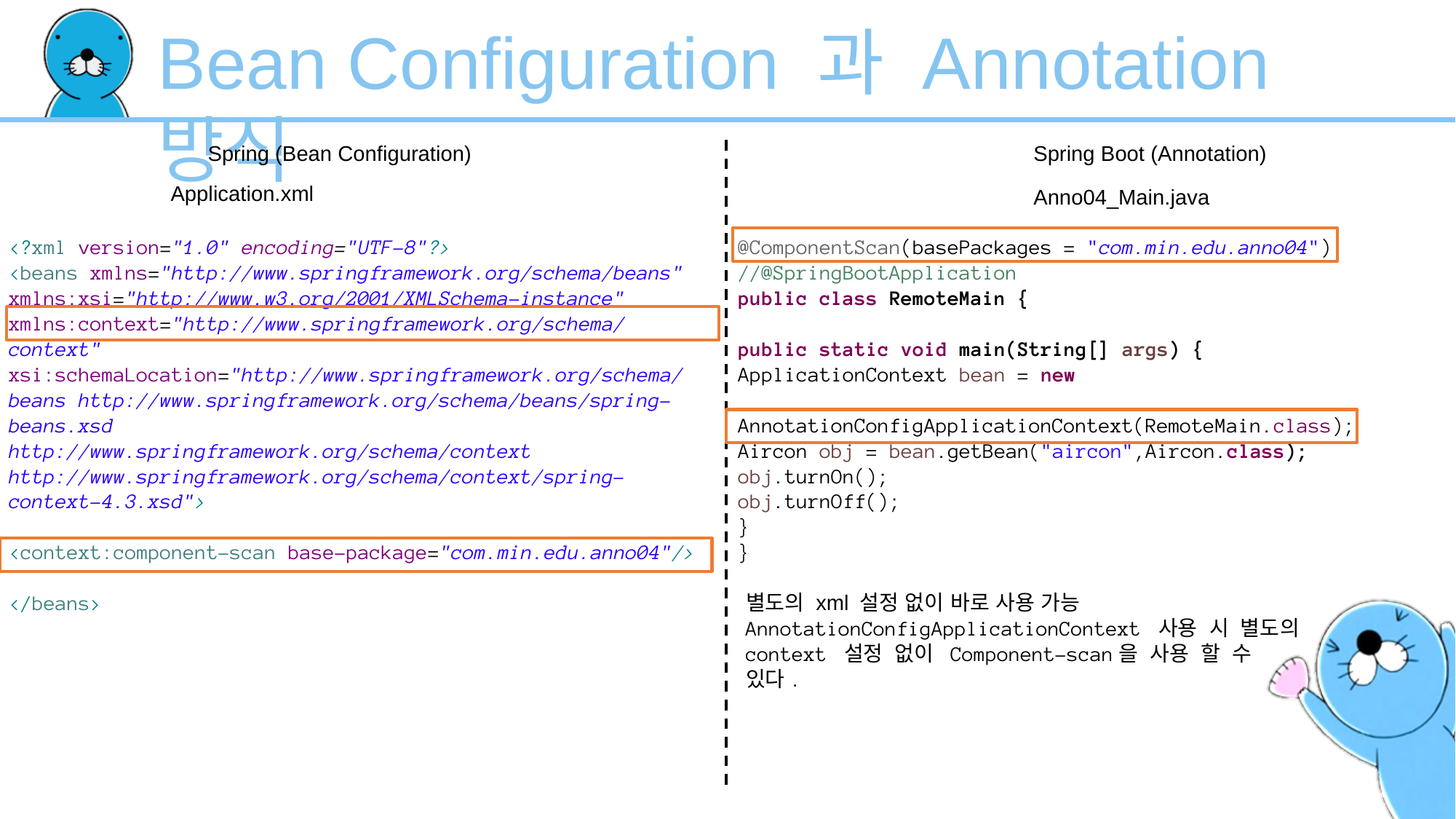

Bean Configuration 과 Annotation 방식
Spring Boot (Annotation)
Spring (Bean Configuration)
Application.xml
Anno04_Main.java
<?xml version="1.0" encoding="UTF-8"?>
<beans xmlns="http://www.springframework.org/schema/beans"
xmlns:xsi="http://www.w3.org/2001/XMLSchema-instance"
xmlns:context="http://www.springframework.org/schema/context"
xsi:schemaLocation="http://www.springframework.org/schema/beans http://www.springframework.org/schema/beans/spring-beans.xsd
http://www.springframework.org/schema/context http://www.springframework.org/schema/context/spring-context-4.3.xsd">

<context:component-scan base-package="com.min.edu.anno04"/>

</beans>
@ComponentScan(basePackages = "com.min.edu.anno04")
//@SpringBootApplication
public class RemoteMain {

public static void main(String[] args) {
ApplicationContext bean = new
        AnnotationConfigApplicationContext(RemoteMain.class);
Aircon obj = bean.getBean("aircon",Aircon.class);
obj.turnOn();
obj.turnOff();
}
}

별도의 xml 설정 없이 바로 사용 가능
AnnotationConfigApplicationContext 사용 시 별도의
context 설정 없이 Component-scan을 사용 할 수
있다.